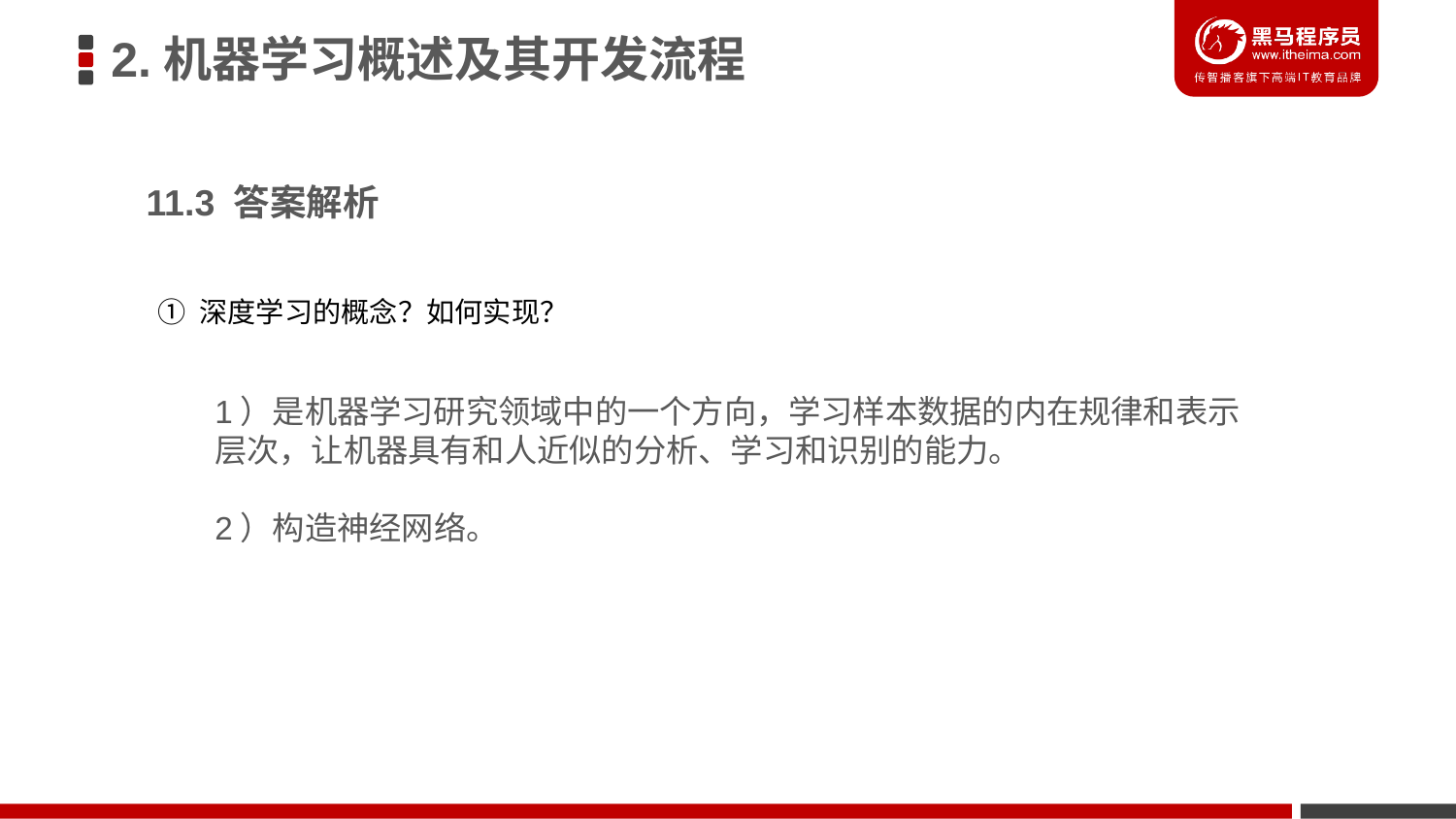

2.机器学习概述及其开发流程
11.3 答案解析
① 深度学习的概念？如何实现？
1）是机器学习研究领域中的一个方向，学习样本数据的内在规律和表示
层次，让机器具有和人近似的分析、学习和识别的能力。

2）构造神经网络。